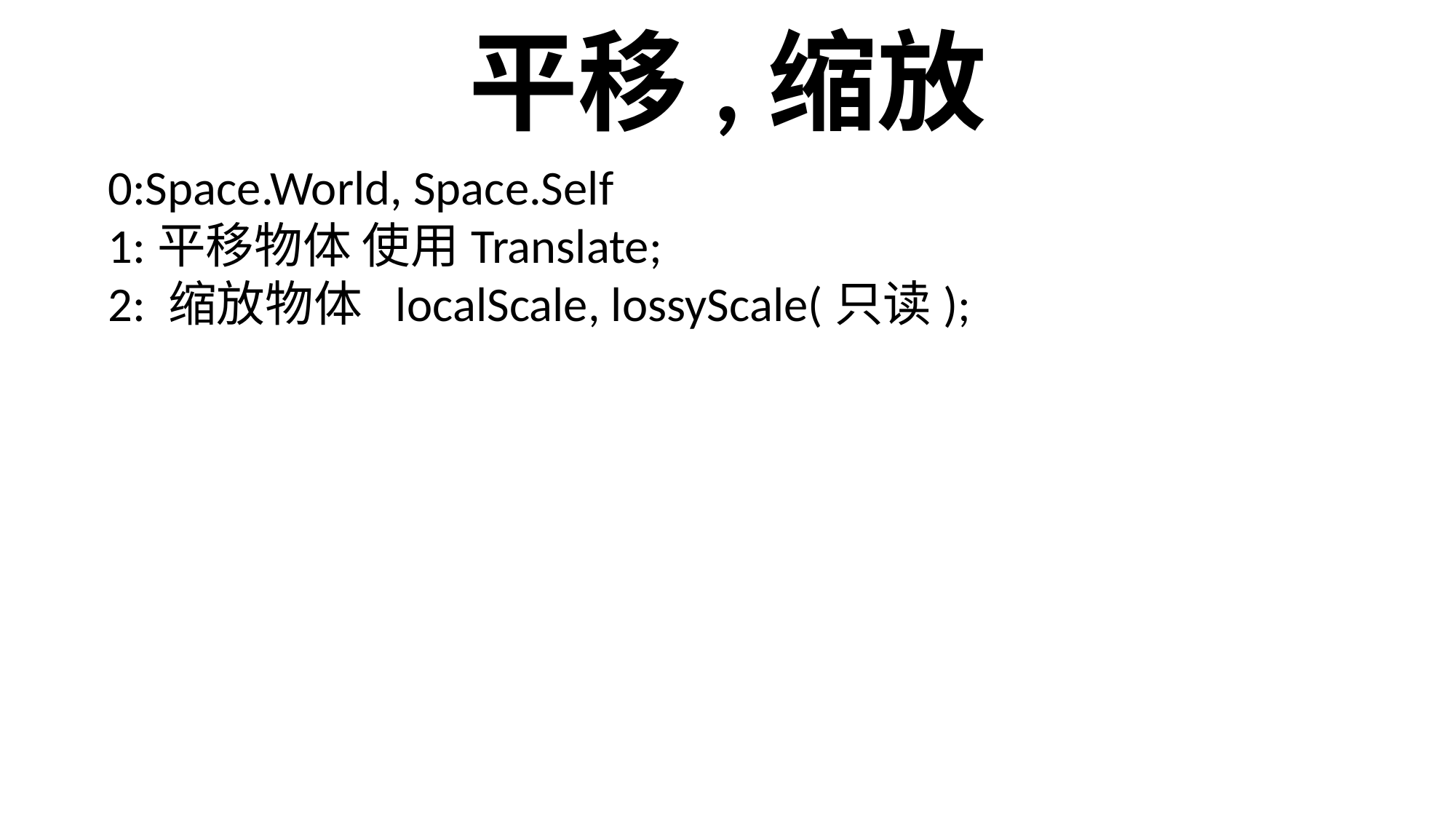

平移,缩放
0:Space.World, Space.Self
1:平移物体 使用Translate;
2: 缩放物体  localScale, lossyScale(只读);
2